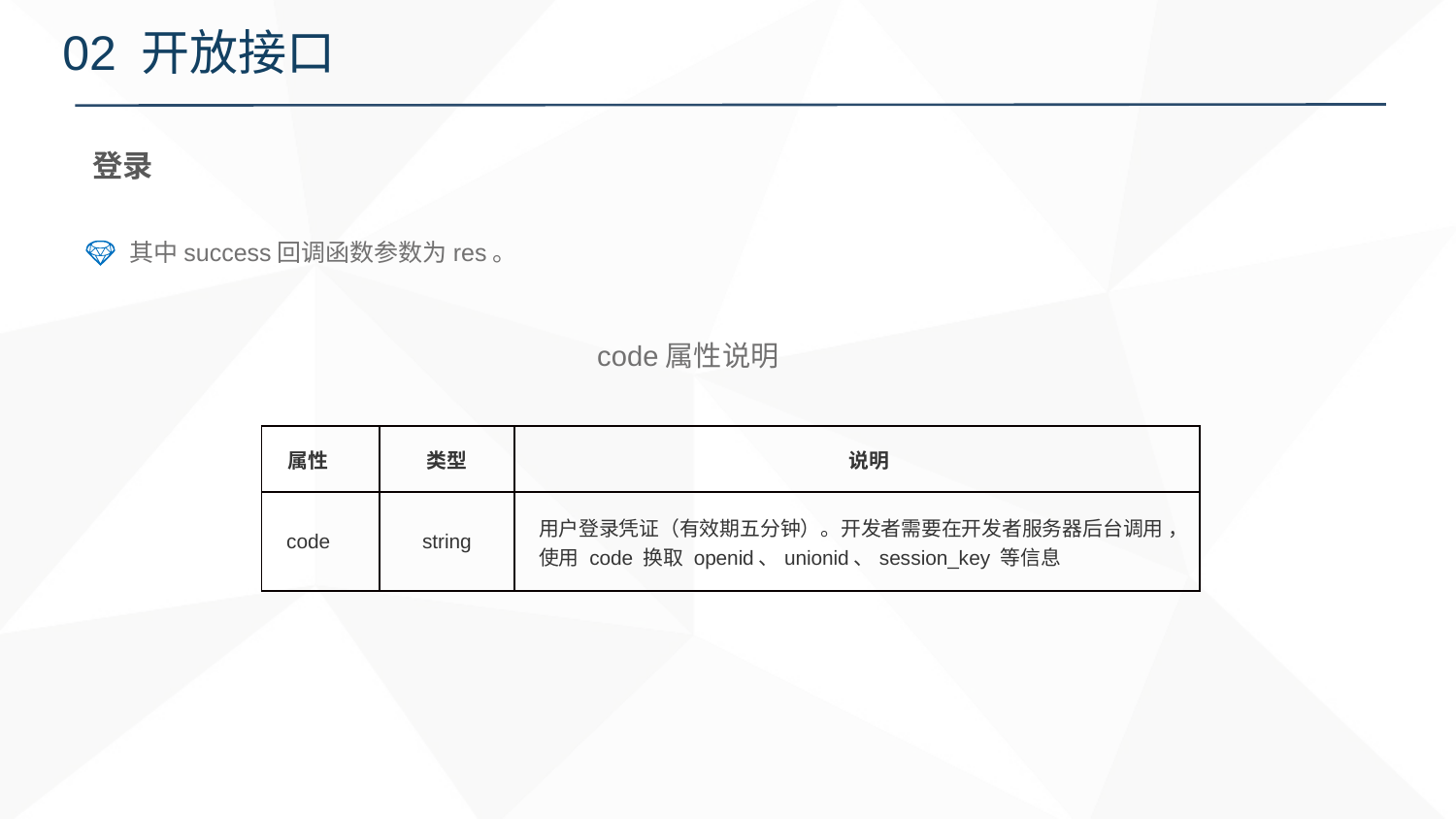

# 02 开放接口
登录
其中success回调函数参数为res。

code属性说明
| 属性 | 类型 | 说明 |
| --- | --- | --- |
| code | string | 用户登录凭证（有效期五分钟）。开发者需要在开发者服务器后台调用 ，使用 code 换取 openid、unionid、session\_key 等信息 |